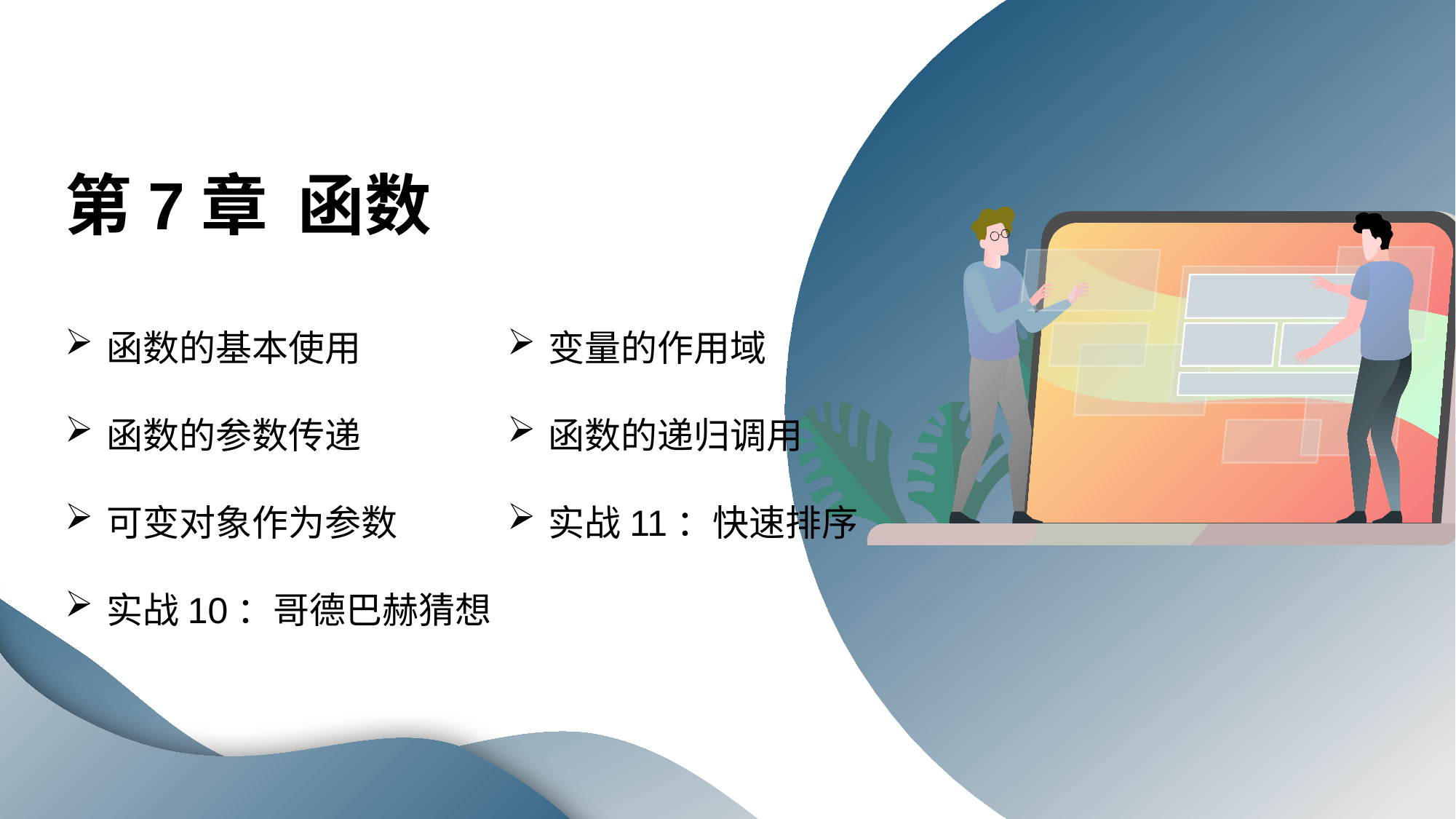

第7章  函数
函数的基本使用
函数的参数传递
可变对象作为参数
实战10：哥德巴赫猜想
变量的作用域
函数的递归调用
实战11：快速排序